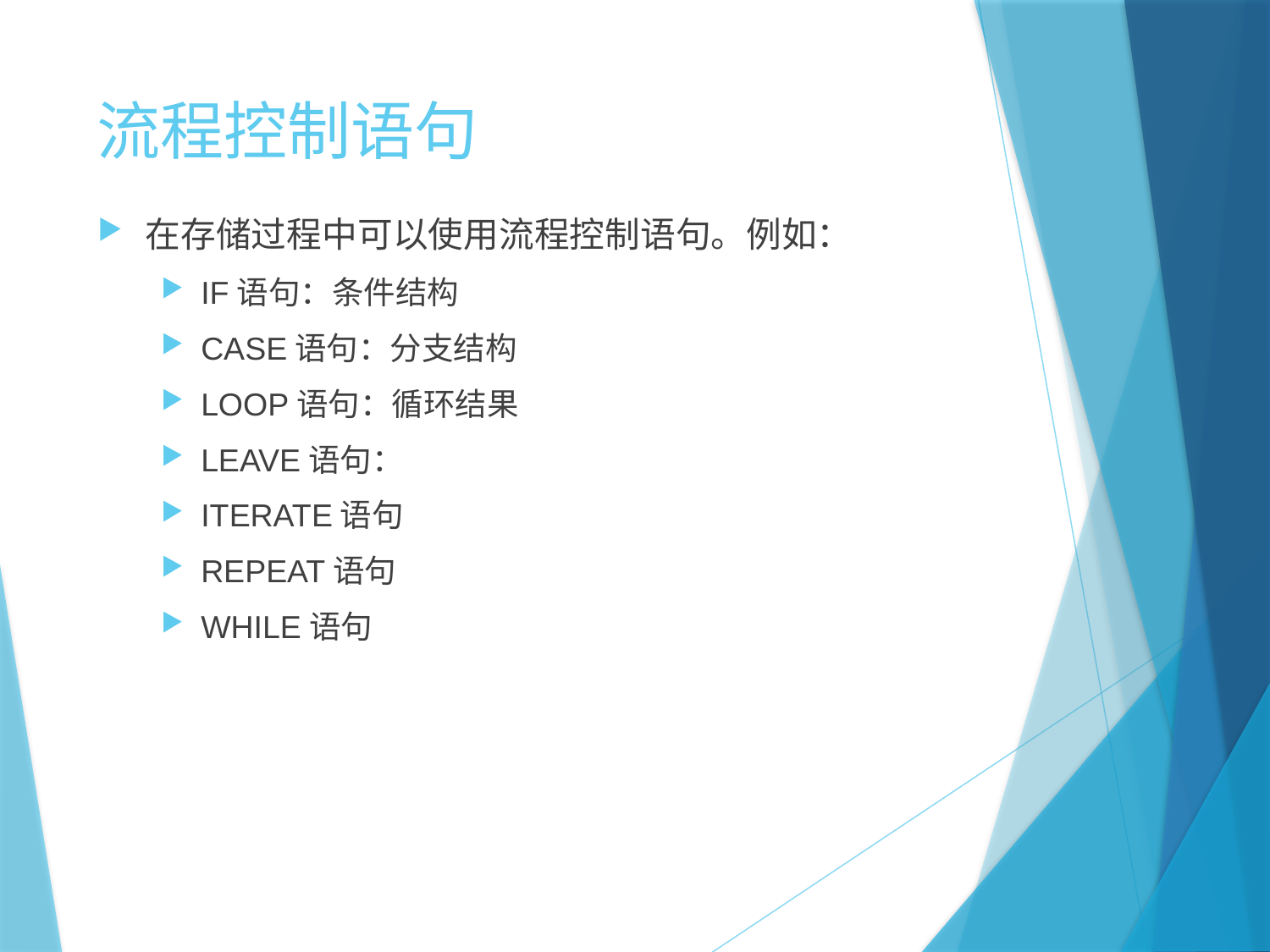

# 流程控制语句
在存储过程中可以使用流程控制语句。例如：
IF语句：条件结构
CASE语句：分支结构
LOOP语句：循环结果
LEAVE语句：
ITERATE语句
REPEAT语句
WHILE语句